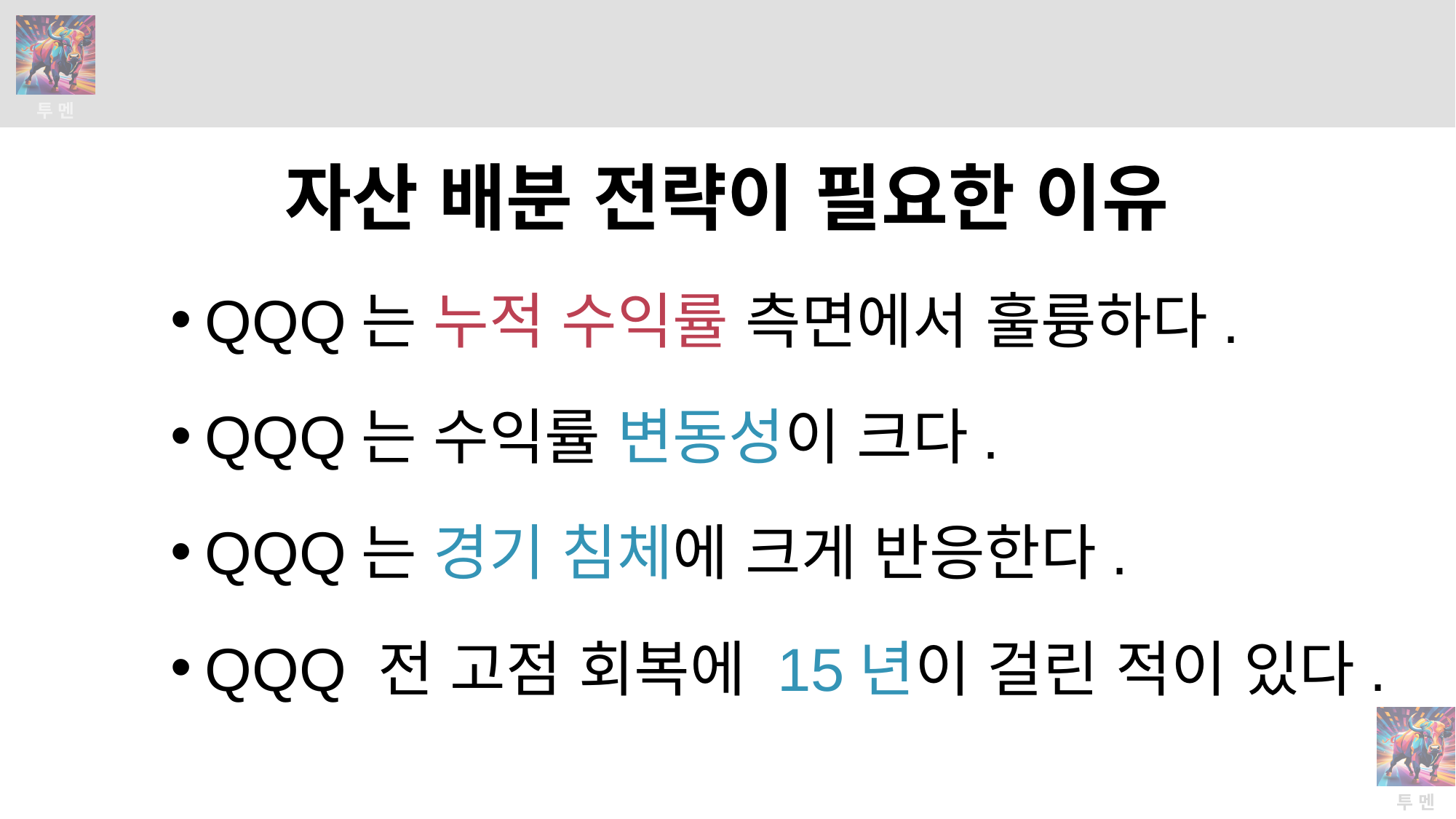

자산 배분 전략이 필요한 이유
QQQ는 누적 수익률 측면에서 훌륭하다.
QQQ는 수익률 변동성이 크다.
QQQ는 경기 침체에 크게 반응한다.
QQQ 전 고점 회복에 15년이 걸린 적이 있다.